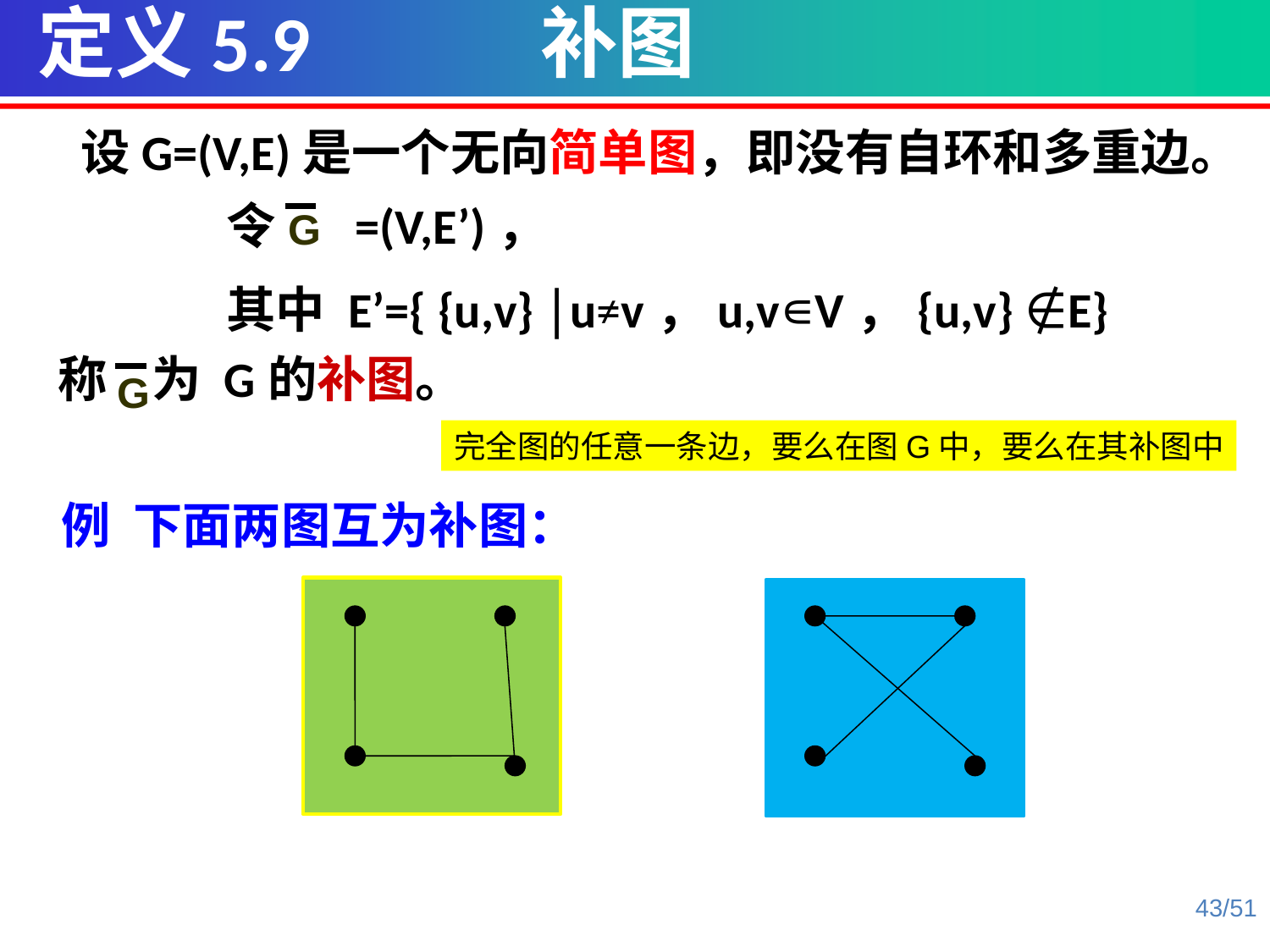

定义5.9            补图
 设G=(V,E)是一个无向简单图，即没有自环和多重边。
              令      =(V,E’)，
              其中 E’={ {u,v} │u≠v，u,v∊V，{u,v} ∉E}
称    为 G的补图。
G
G
完全图的任意一条边，要么在图G中，要么在其补图中
例  下面两图互为补图：

43/51